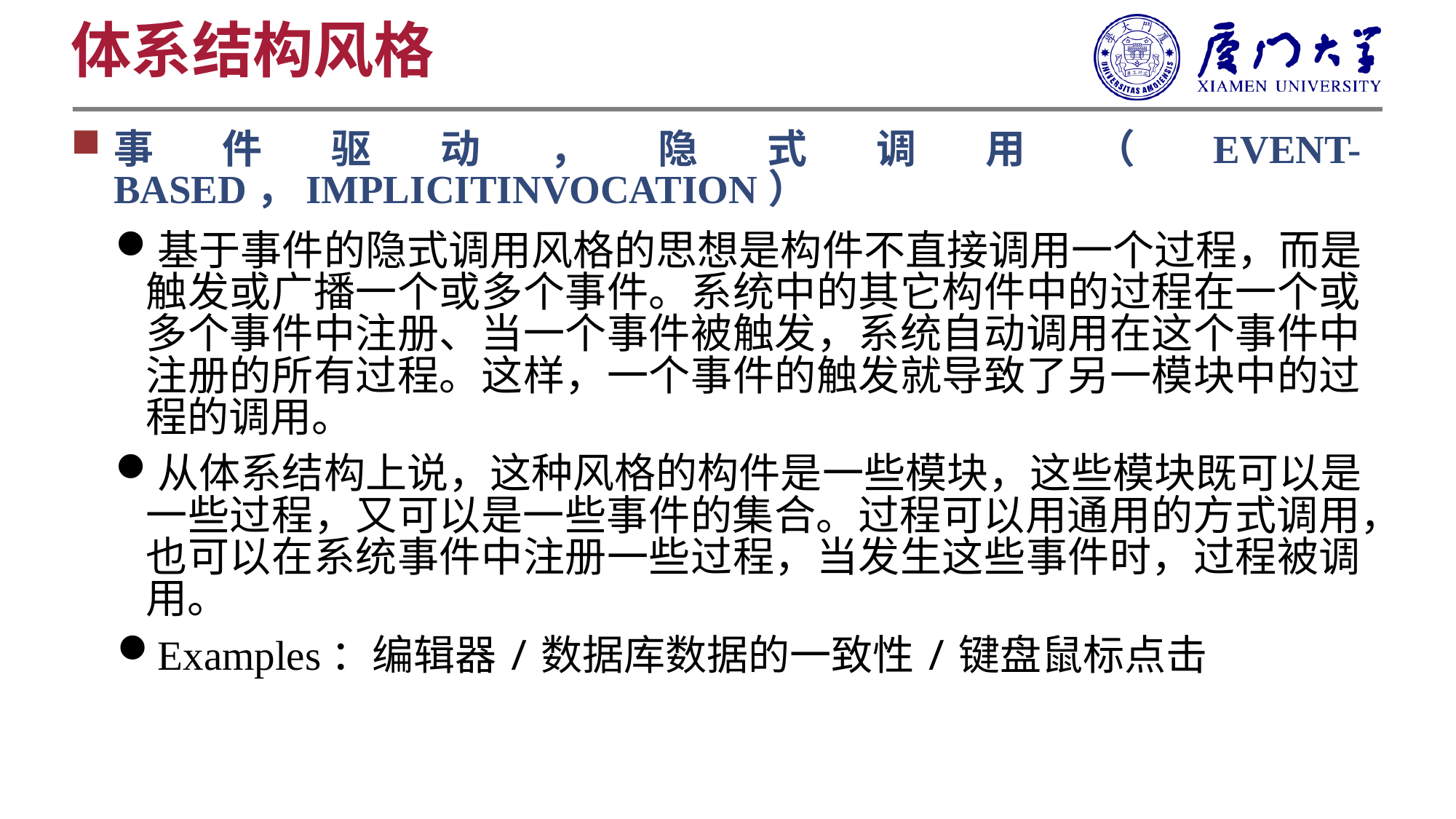

体系结构风格
事件驱动，隐式调用（EVENT-BASED，IMPLICITINVOCATION）
基于事件的隐式调用风格的思想是构件不直接调用一个过程，而是触发或广播一个或多个事件。系统中的其它构件中的过程在一个或多个事件中注册、当一个事件被触发，系统自动调用在这个事件中注册的所有过程。这样，一个事件的触发就导致了另一模块中的过程的调用。
从体系结构上说，这种风格的构件是一些模块，这些模块既可以是一些过程，又可以是一些事件的集合。过程可以用通用的方式调用，也可以在系统事件中注册一些过程，当发生这些事件时，过程被调用。
Examples：编辑器/数据库数据的一致性/键盘鼠标点击